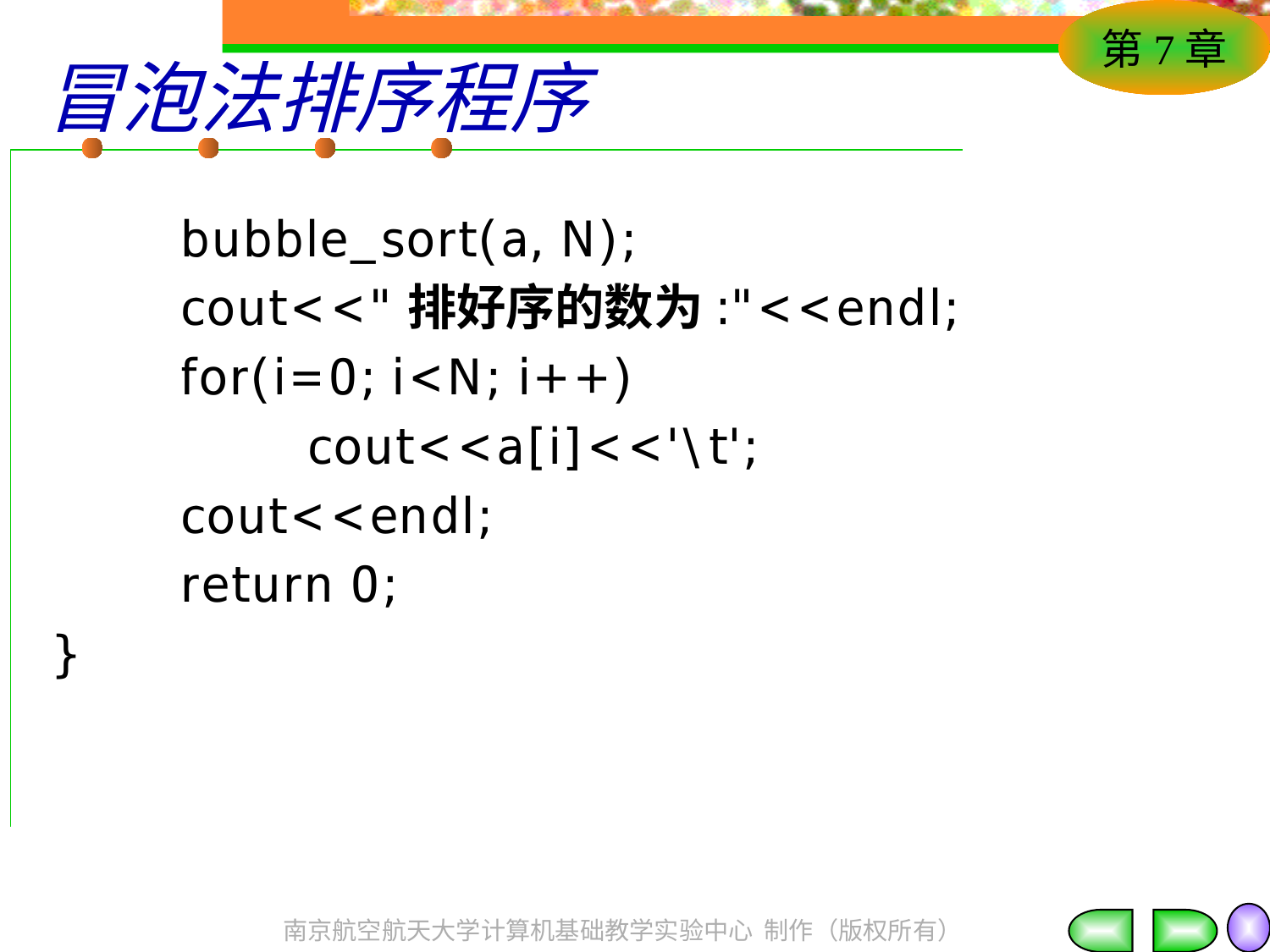

# 冒泡法排序程序
	bubble_sort(a, N);
	cout<<"排好序的数为:"<<endl;
	for(i=0; i<N; i++)
		cout<<a[i]<<'\t';
	cout<<endl;
	return 0;
}